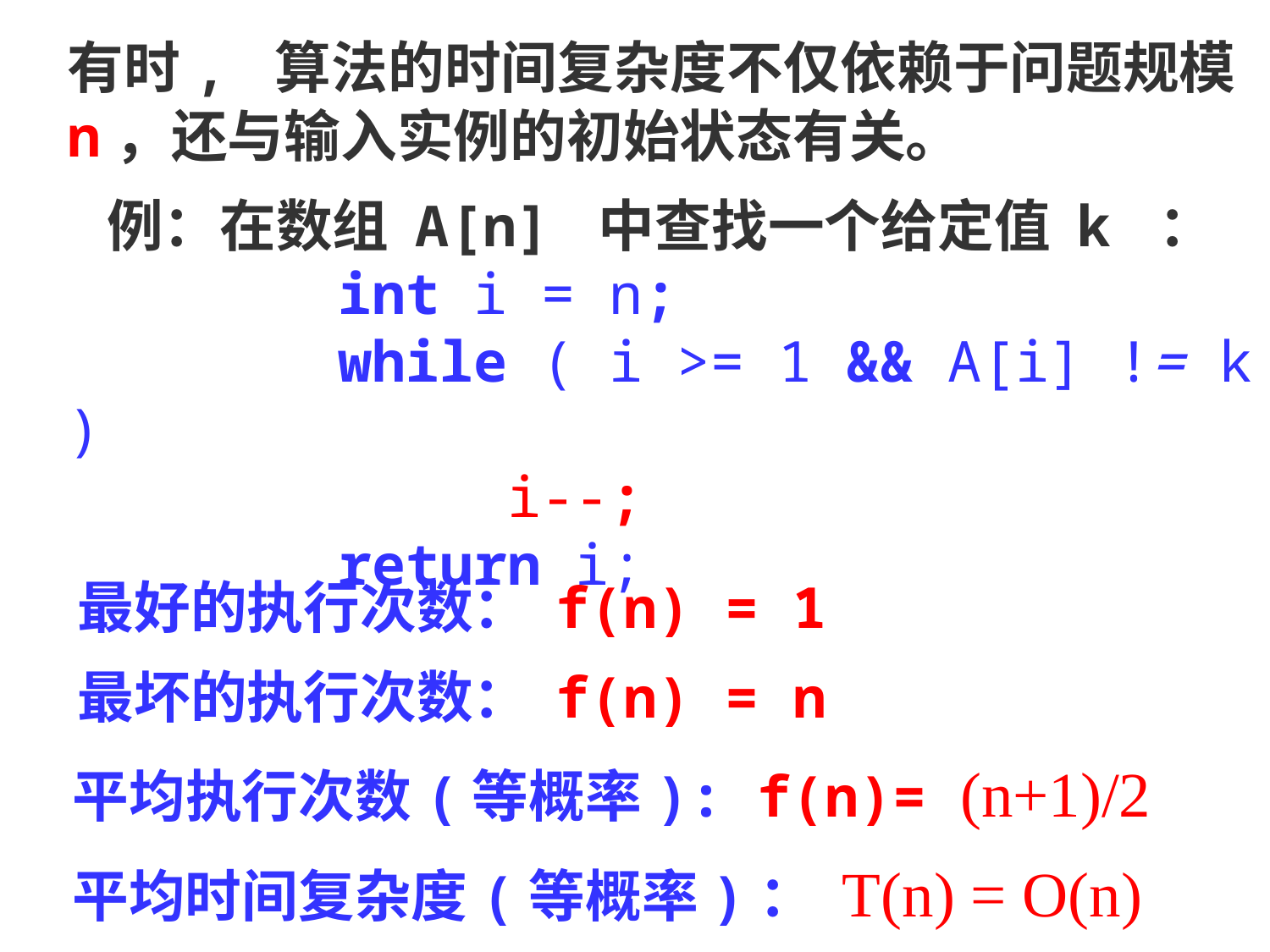

有时, 算法的时间复杂度不仅依赖于问题规模n，还与输入实例的初始状态有关。
  例：在数组 A[n] 中查找一个给定值 k ：
        int i = n;
        while ( i >= 1 && A[i] != k )
             i--;
        return i;

最好的执行次数： f(n) = 1
最坏的执行次数： f(n) = n
平均执行次数(等概率): f(n)= (n+1)/2
平均时间复杂度(等概率)： T(n) = O(n)